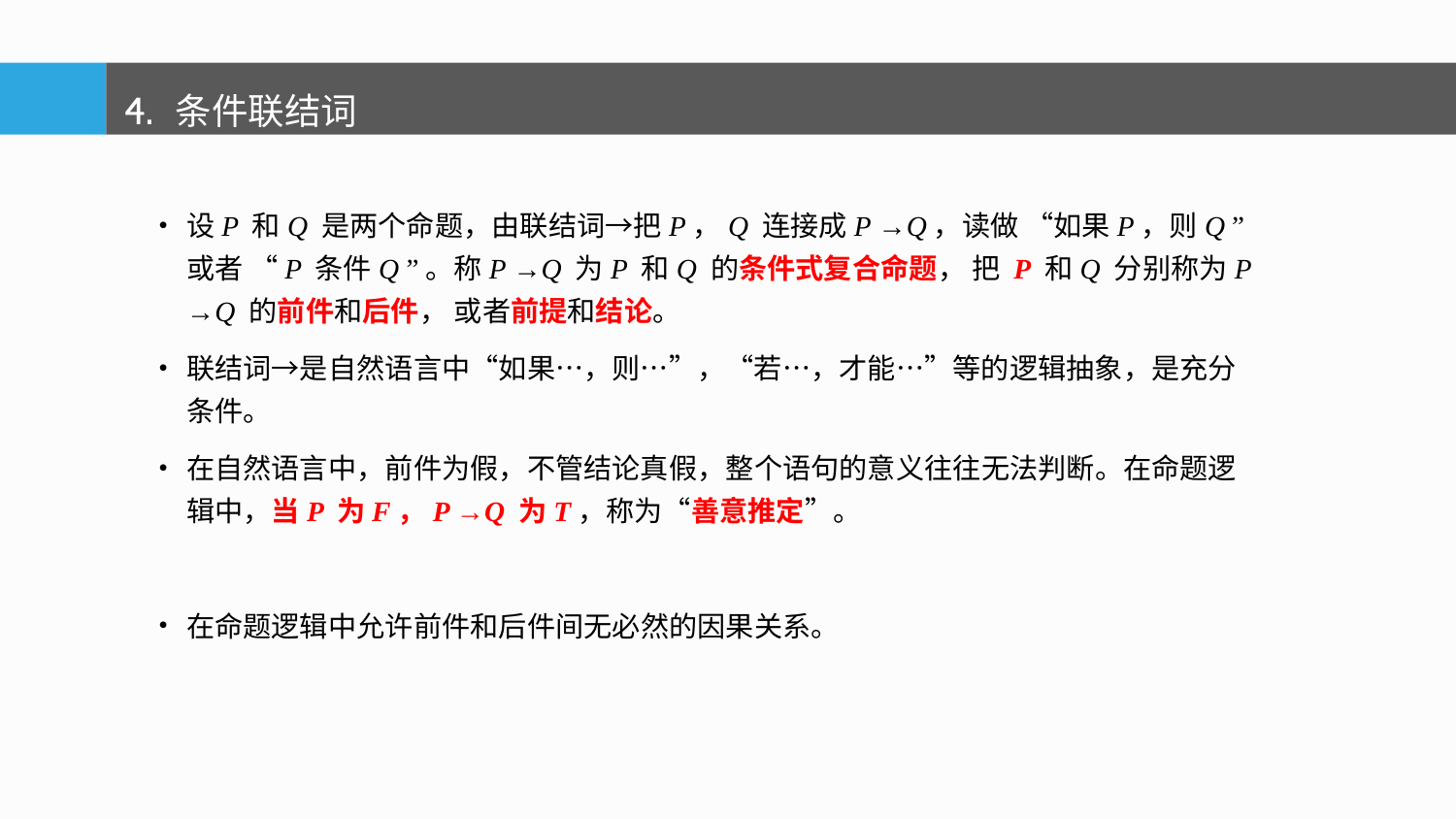

4. 条件联结词

设P 和Q 是两个命题，由联结词→把P，Q 连接成P →Q，读做 “如果P，则Q ” 或者 “P 条件Q ”。称P →Q 为P 和Q 的条件式复合命题， 把 P 和Q 分别称为P →Q 的前件和后件， 或者前提和结论。
联结词→是自然语言中“如果…，则…”，“若…，才能…”等的逻辑抽象，是充分条件。
在自然语言中，前件为假，不管结论真假，整个语句的意义往往无法判断。在命题逻辑中，当P 为F，P →Q 为T，称为“善意推定”。

在命题逻辑中允许前件和后件间无必然的因果关系。